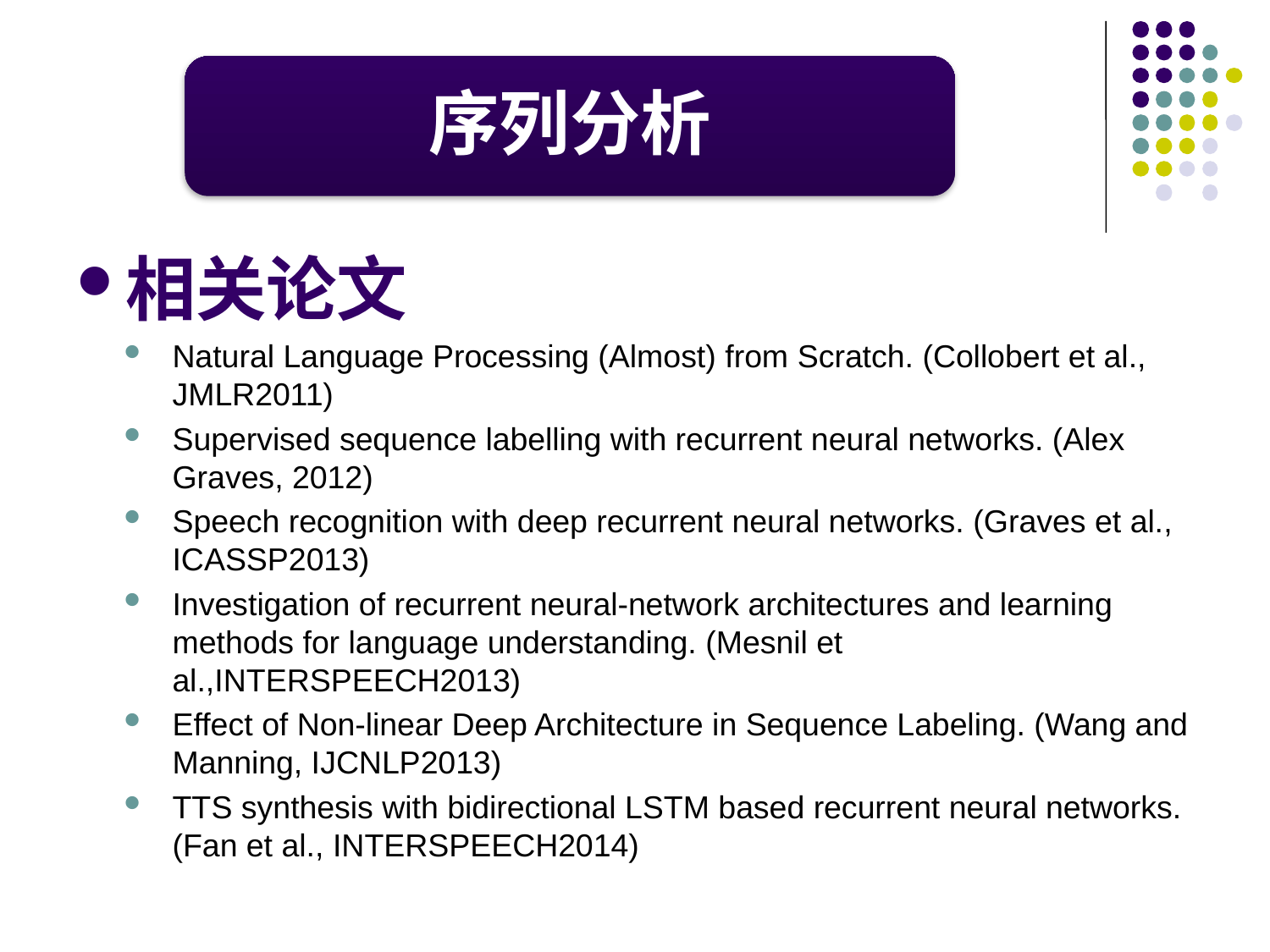

相关论文
Natural Language Processing (Almost) from Scratch. (Collobert et al., JMLR2011)
Supervised sequence labelling with recurrent neural networks. (Alex Graves, 2012)
Speech recognition with deep recurrent neural networks. (Graves et al., ICASSP2013)
Investigation of recurrent neural-network architectures and learning methods for language understanding. (Mesnil et al.,INTERSPEECH2013)
Effect of Non-linear Deep Architecture in Sequence Labeling. (Wang and Manning, IJCNLP2013)
TTS synthesis with bidirectional LSTM based recurrent neural networks. (Fan et al., INTERSPEECH2014)

序列分析